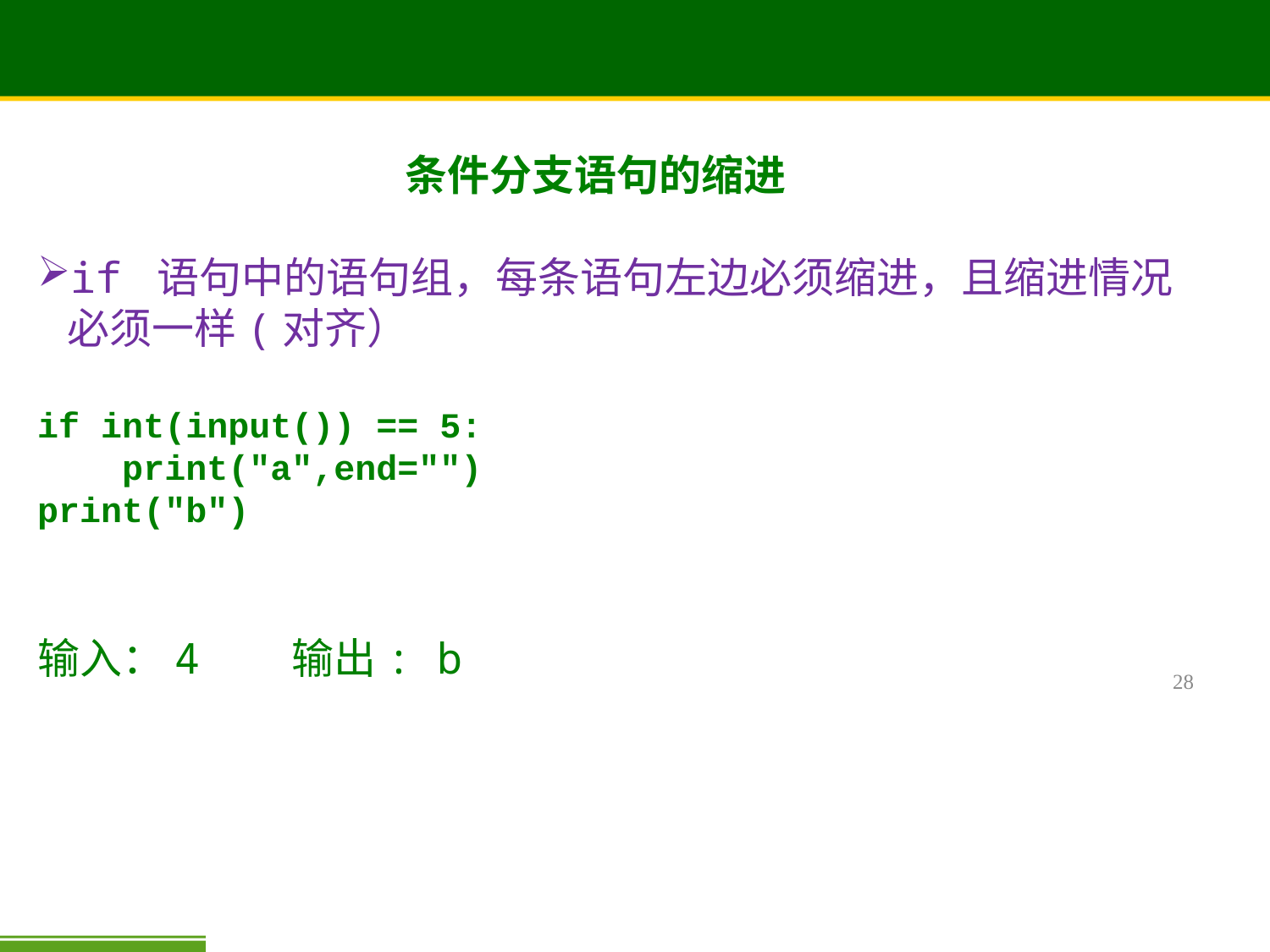

# 条件分支语句的缩进
if 语句中的语句组，每条语句左边必须缩进，且缩进情况必须一样(对齐）

if int(input()) == 5:
    print("a",end="")
print("b")

输入：4	输出: b

28